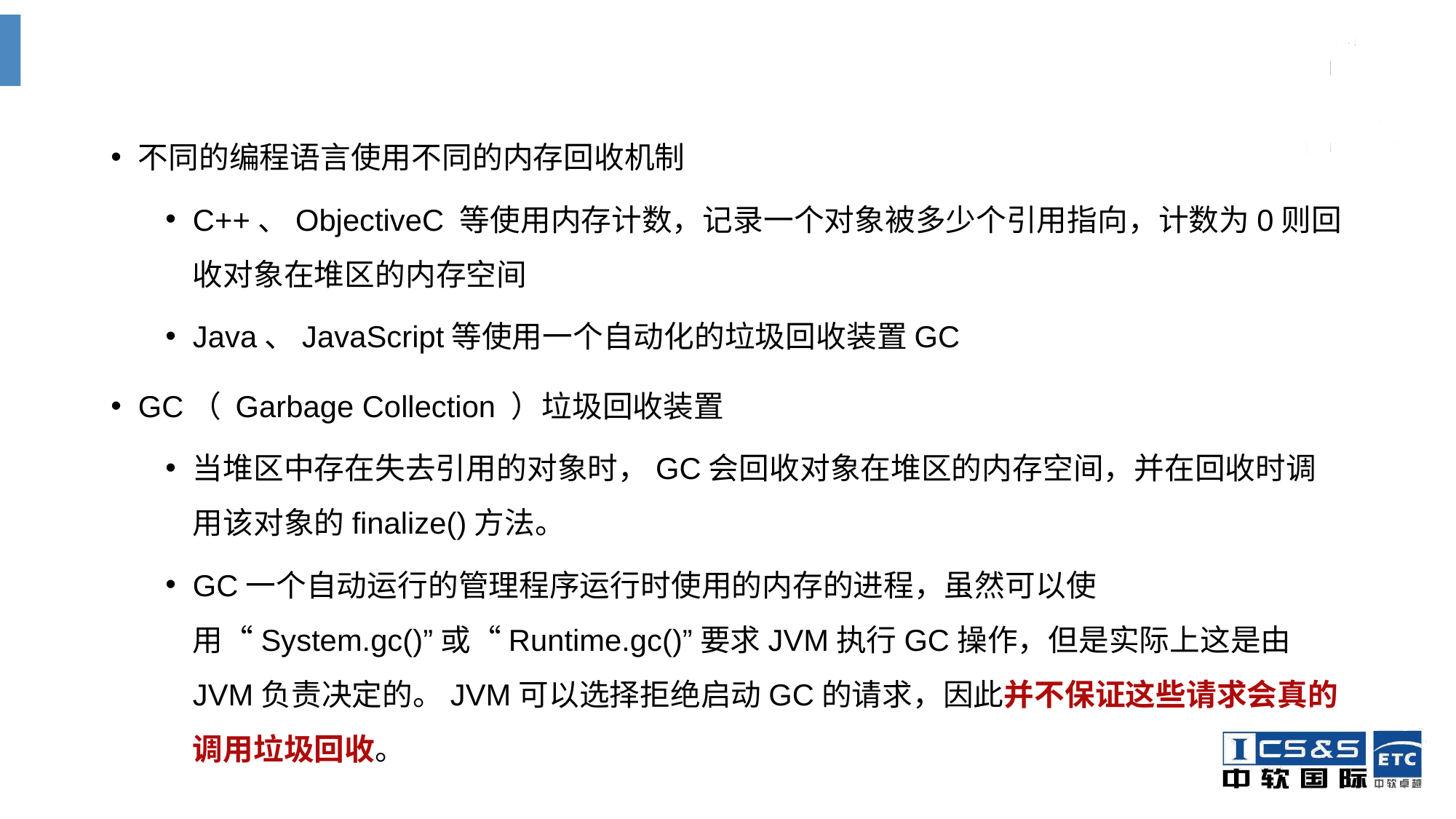

#
不同的编程语言使用不同的内存回收机制
C++、ObjectiveC 等使用内存计数，记录一个对象被多少个引用指向，计数为0则回收对象在堆区的内存空间
Java、JavaScript等使用一个自动化的垃圾回收装置GC
GC（ Garbage Collection ）垃圾回收装置
当堆区中存在失去引用的对象时，GC会回收对象在堆区的内存空间，并在回收时调用该对象的finalize()方法。
GC一个自动运行的管理程序运行时使用的内存的进程，虽然可以使用“System.gc()”或“Runtime.gc()”要求JVM执行GC操作，但是实际上这是由JVM负责决定的。JVM可以选择拒绝启动GC的请求，因此并不保证这些请求会真的调用垃圾回收。